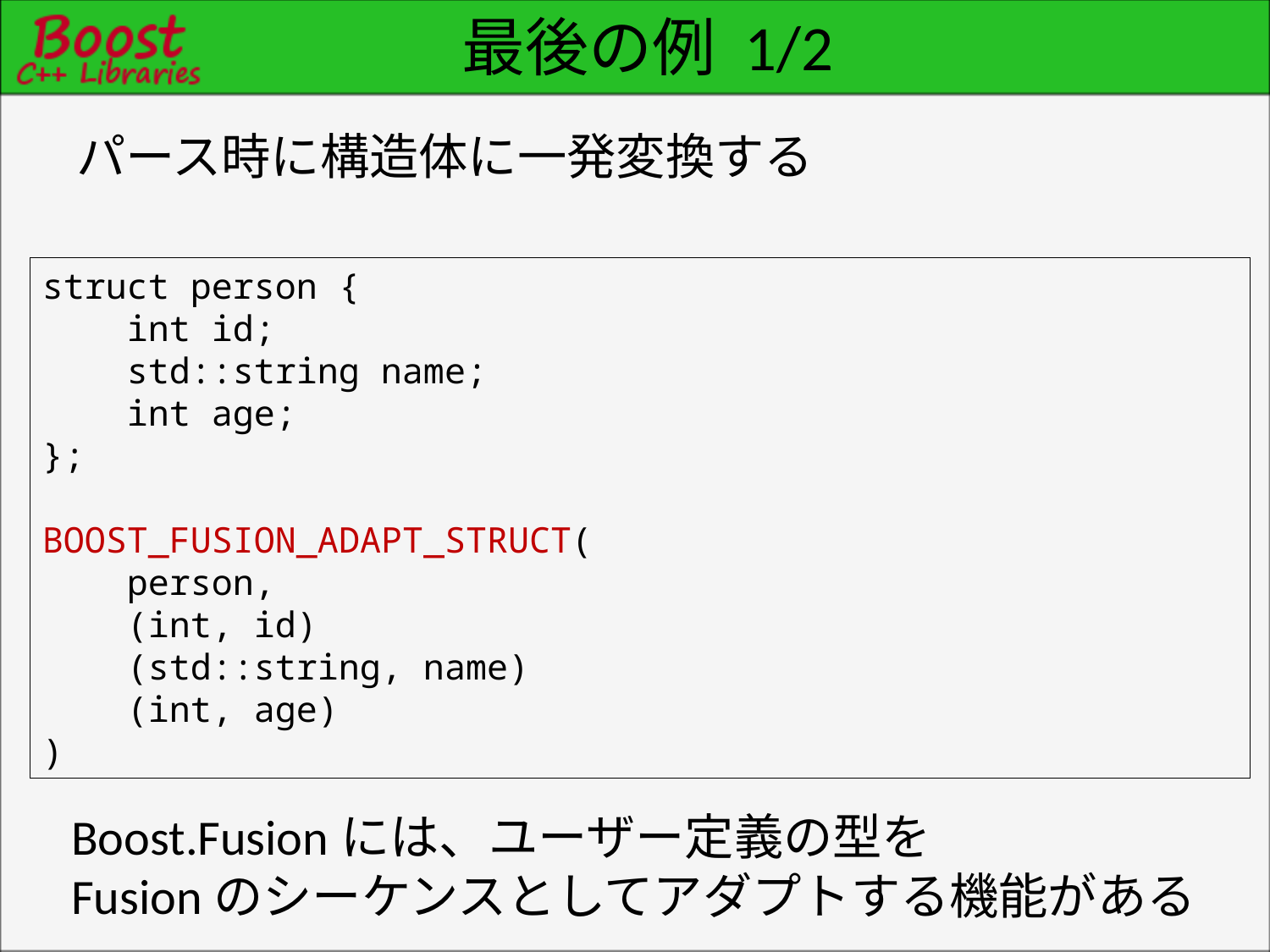

# 最後の例 1/2
パース時に構造体に一発変換する
struct person {
    int id;
    std::string name;
    int age;
};

BOOST_FUSION_ADAPT_STRUCT(
    person,
    (int, id)
    (std::string, name)
    (int, age)
)
Boost.Fusionには、ユーザー定義の型を
Fusionのシーケンスとしてアダプトする機能がある